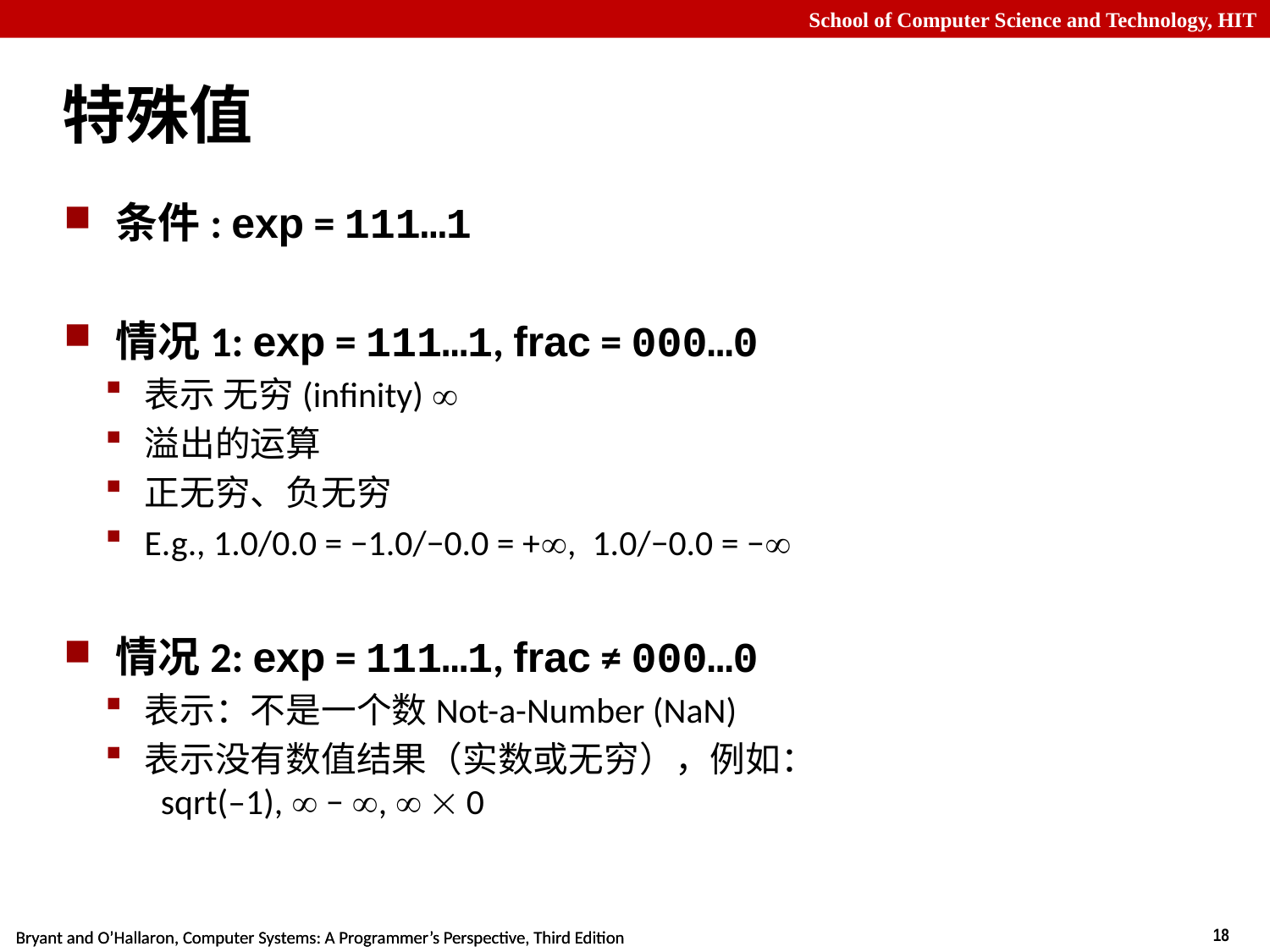

# 特殊值
条件: exp = 111…1

情况1: exp = 111…1, frac = 000…0
表示 无穷(infinity) ∞
溢出的运算
正无穷、负无穷
E.g., 1.0/0.0 = −1.0/−0.0 = +∞,  1.0/−0.0 = −∞

情况2: exp = 111…1, frac ≠ 000…0
表示：不是一个数Not-a-Number (NaN)
表示没有数值结果（实数或无穷），例如：
 sqrt(–1), ∞ − ∞, ∞ × 0